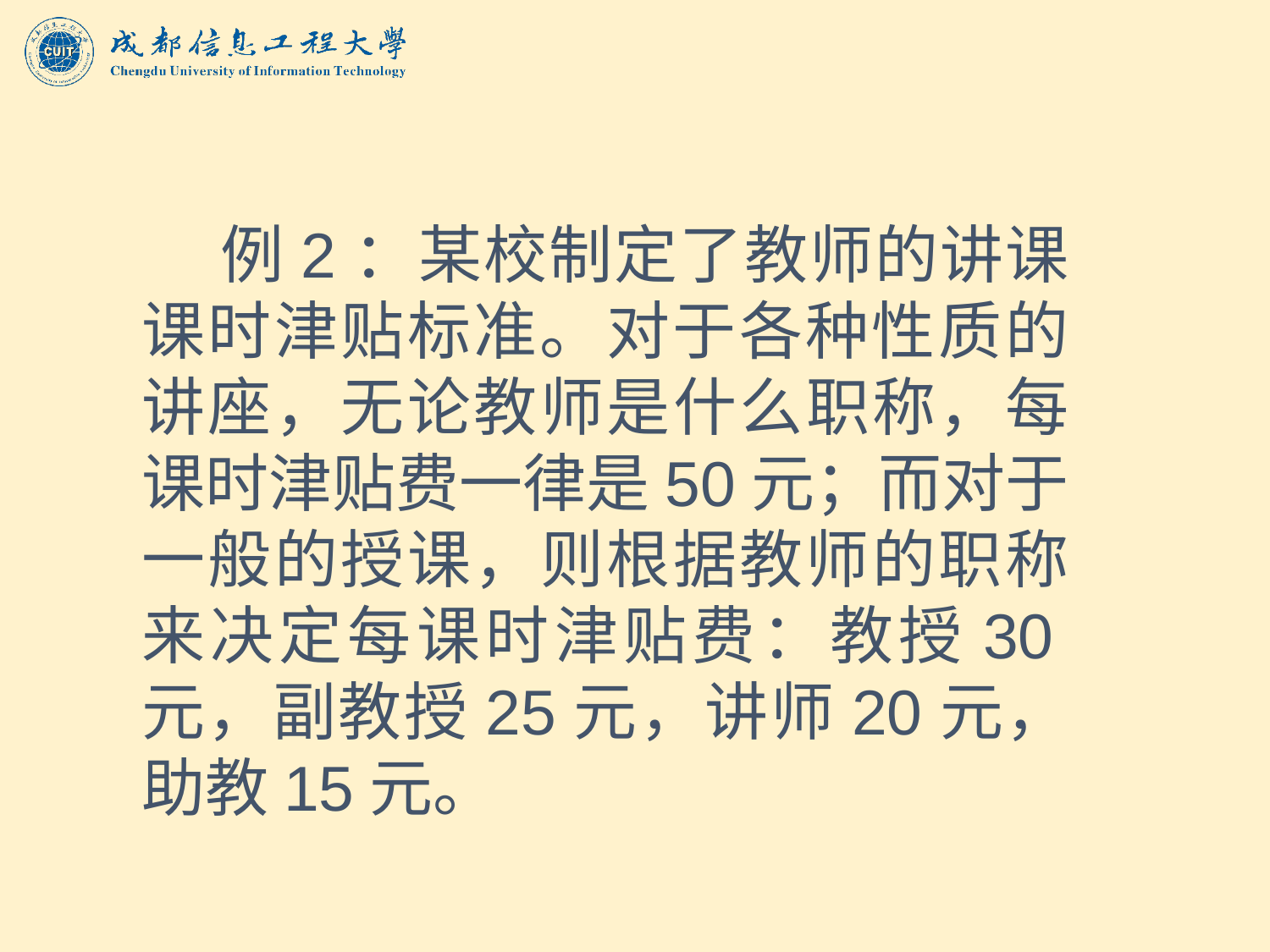

例2：某校制定了教师的讲课课时津贴标准。对于各种性质的讲座，无论教师是什么职称，每课时津贴费一律是50元；而对于一般的授课，则根据教师的职称来决定每课时津贴费：教授30元，副教授25元，讲师20元，助教15元。